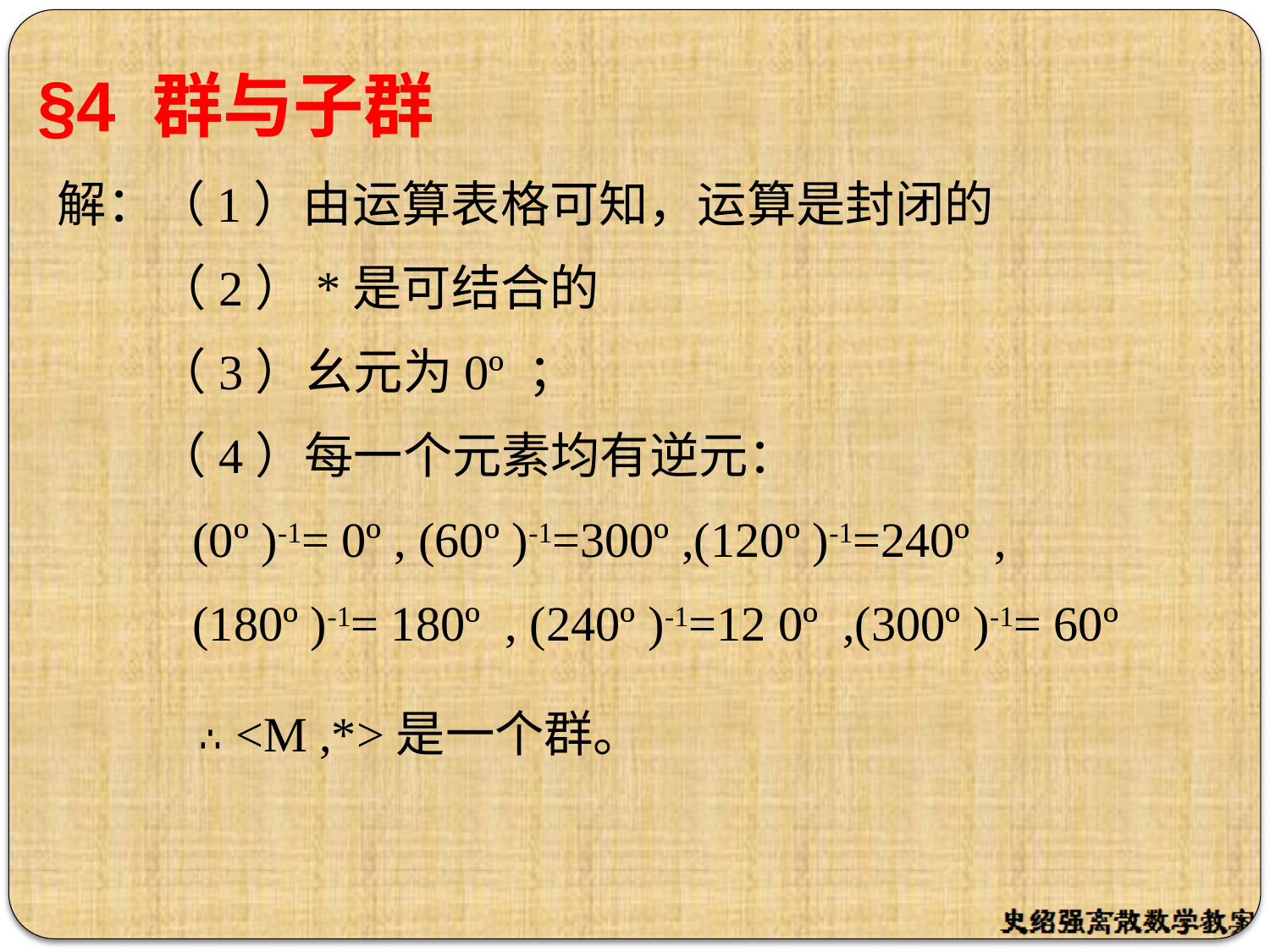

# §4 群与子群
解：（1）由运算表格可知，运算是封闭的
        （2）*是可结合的
        （3）幺元为0º ；
        （4）每一个元素均有逆元：
           (0º )-1= 0º , (60º )-1=300º ,(120º )-1=240º  ,
           (180º )-1= 180º  , (240º )-1=12 0º  ,(300º )-1= 60º
∴ <M ,*>是一个群。